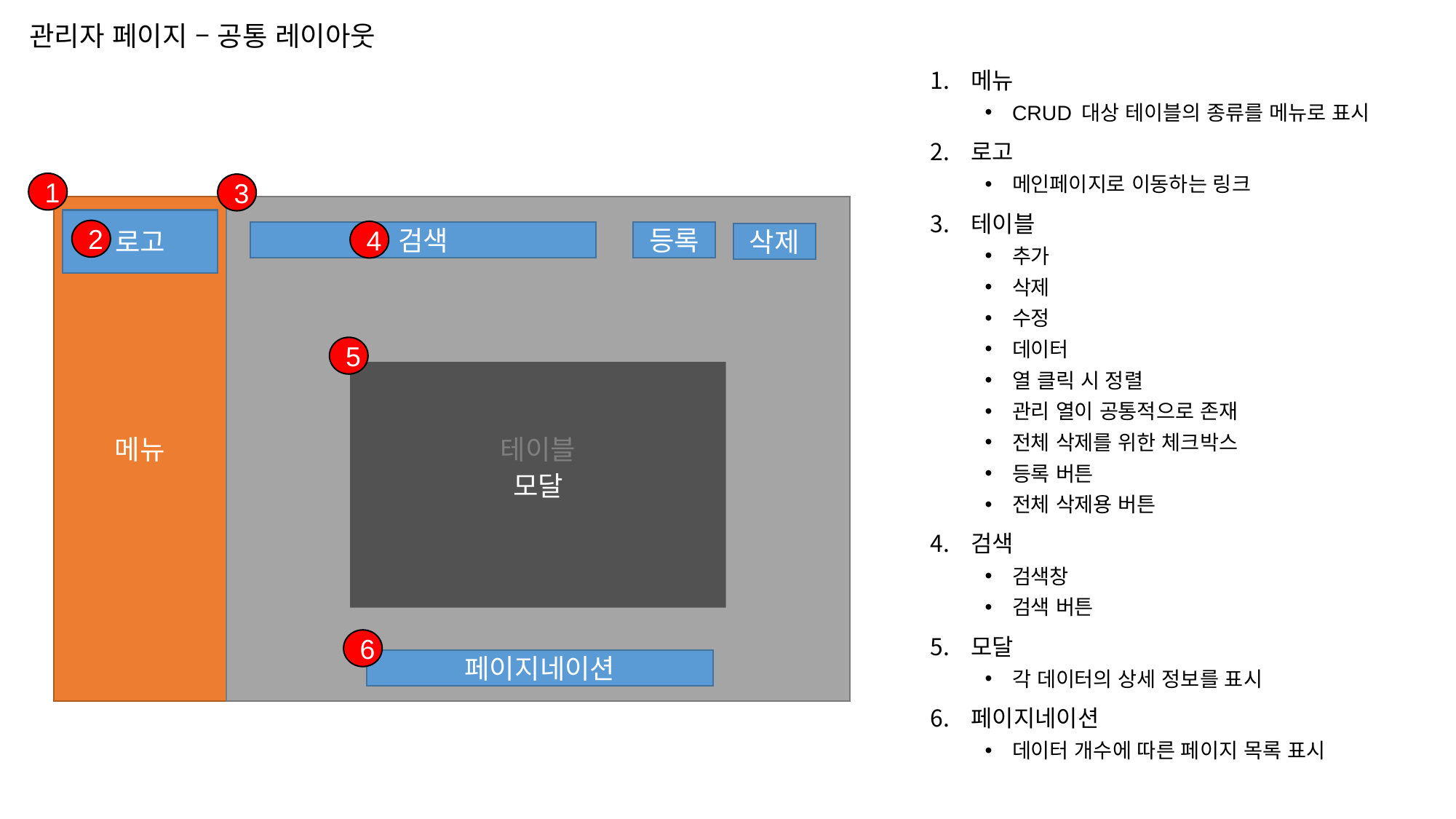

# 관리자 페이지 – 공통 레이아웃
메뉴
CRUD 대상 테이블의 종류를 메뉴로 표시
로고
메인페이지로 이동하는 링크
테이블
추가
삭제
수정
데이터
열 클릭 시 정렬
관리 열이 공통적으로 존재
전체 삭제를 위한 체크박스
등록 버튼
전체 삭제용 버튼
검색
검색창
검색 버튼
모달
각 데이터의 상세 정보를 표시
페이지네이션
데이터 개수에 따른 페이지 목록 표시
1
3
메뉴
테이블
로고
2
4
검색
등록
삭제
5
모달
6
페이지네이션